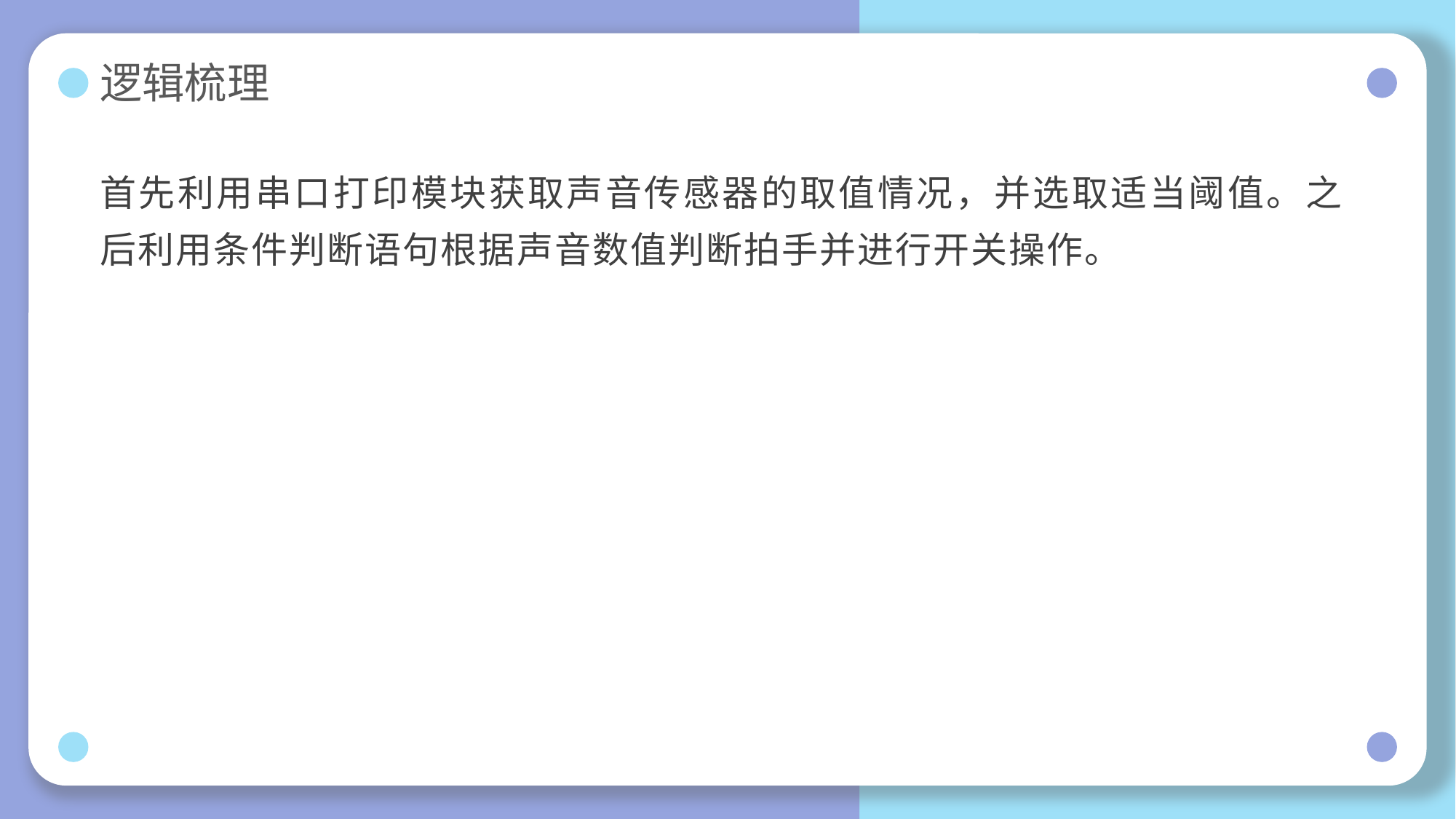

# 逻辑梳理
首先利用串口打印模块获取声音传感器的取值情况，并选取适当阈值。之后利用条件判断语句根据声音数值判断拍手并进行开关操作。